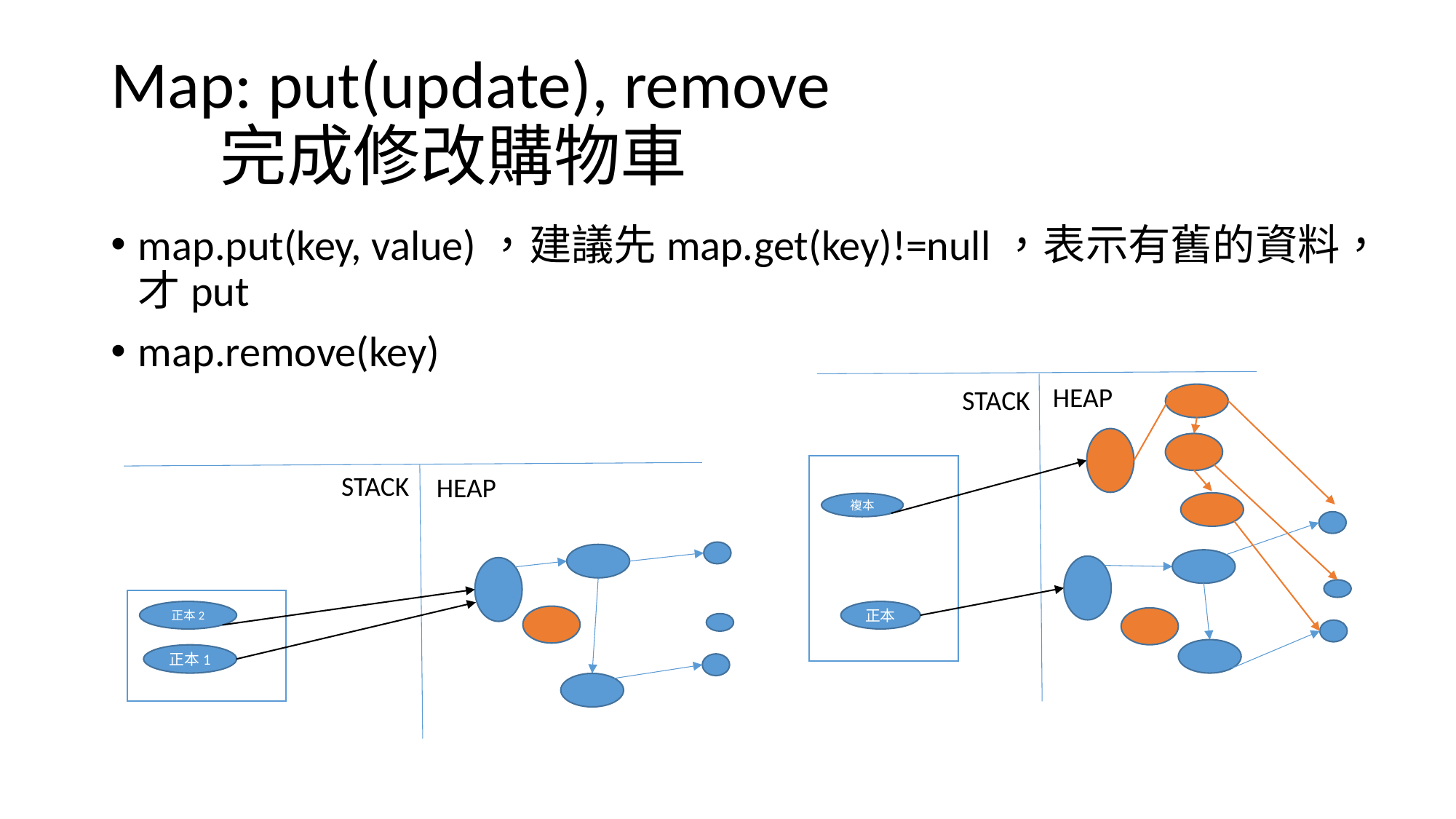

# Map: put(update), remove 完成修改購物車
map.put(key, value)，建議先map.get(key)!=null，表示有舊的資料，才put
map.remove(key)
HEAP
STACK

STACK
HEAP

複本

正本2
正本

正本1